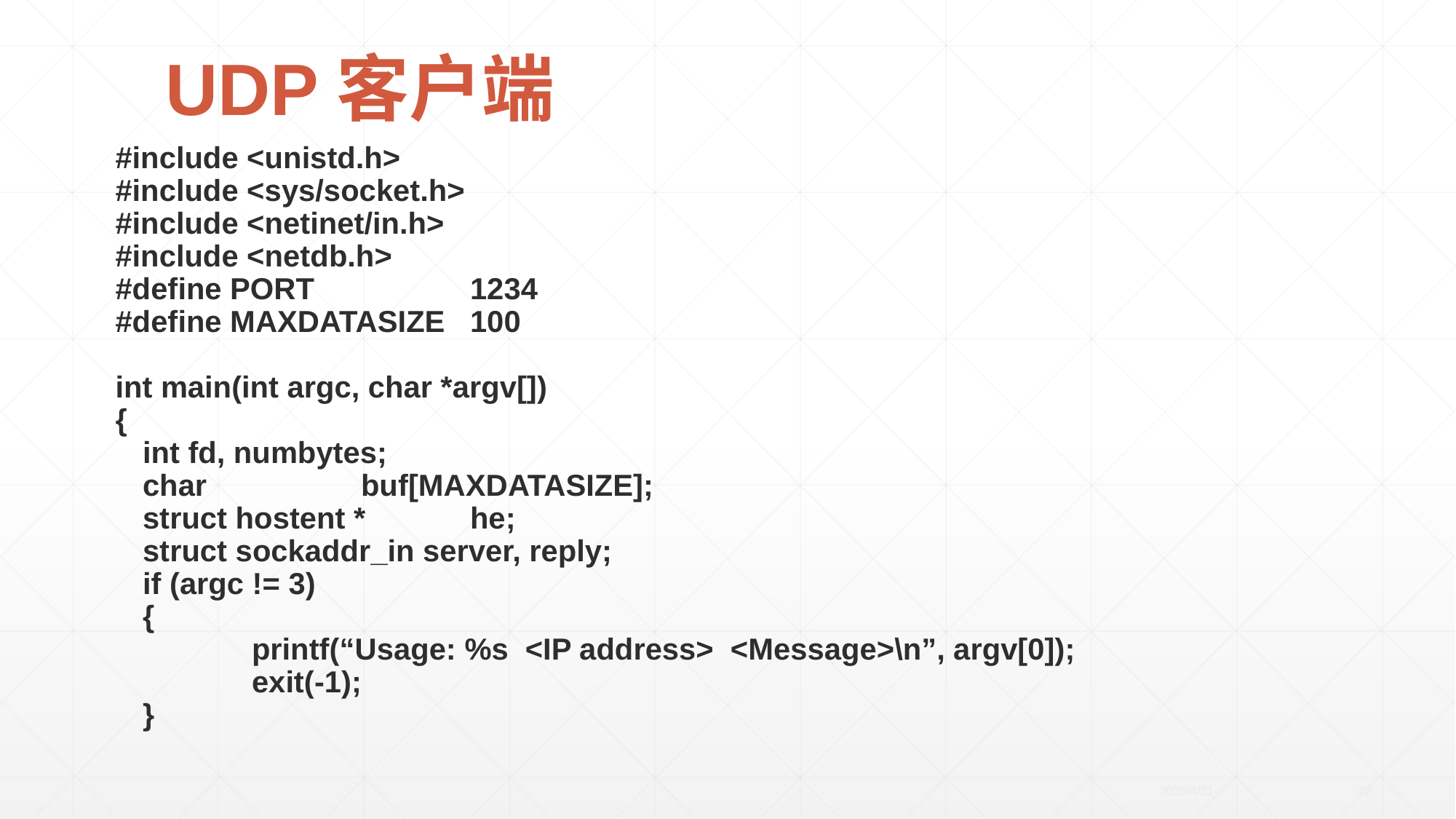

# UDP客户端
#include <unistd.h>
#include <sys/socket.h>
#include <netinet/in.h>
#include <netdb.h>
#define PORT 		1234
#define MAXDATASIZE	100

int main(int argc, char *argv[])
{
	int fd, numbytes;
	char 		buf[MAXDATASIZE];
	struct hostent *	he;
	struct sockaddr_in server, reply;
	if (argc != 3)
	{
		printf(“Usage: %s  <IP address>  <Message>\n”, argv[0]);
		exit(-1);
	}
2020/4/21
72